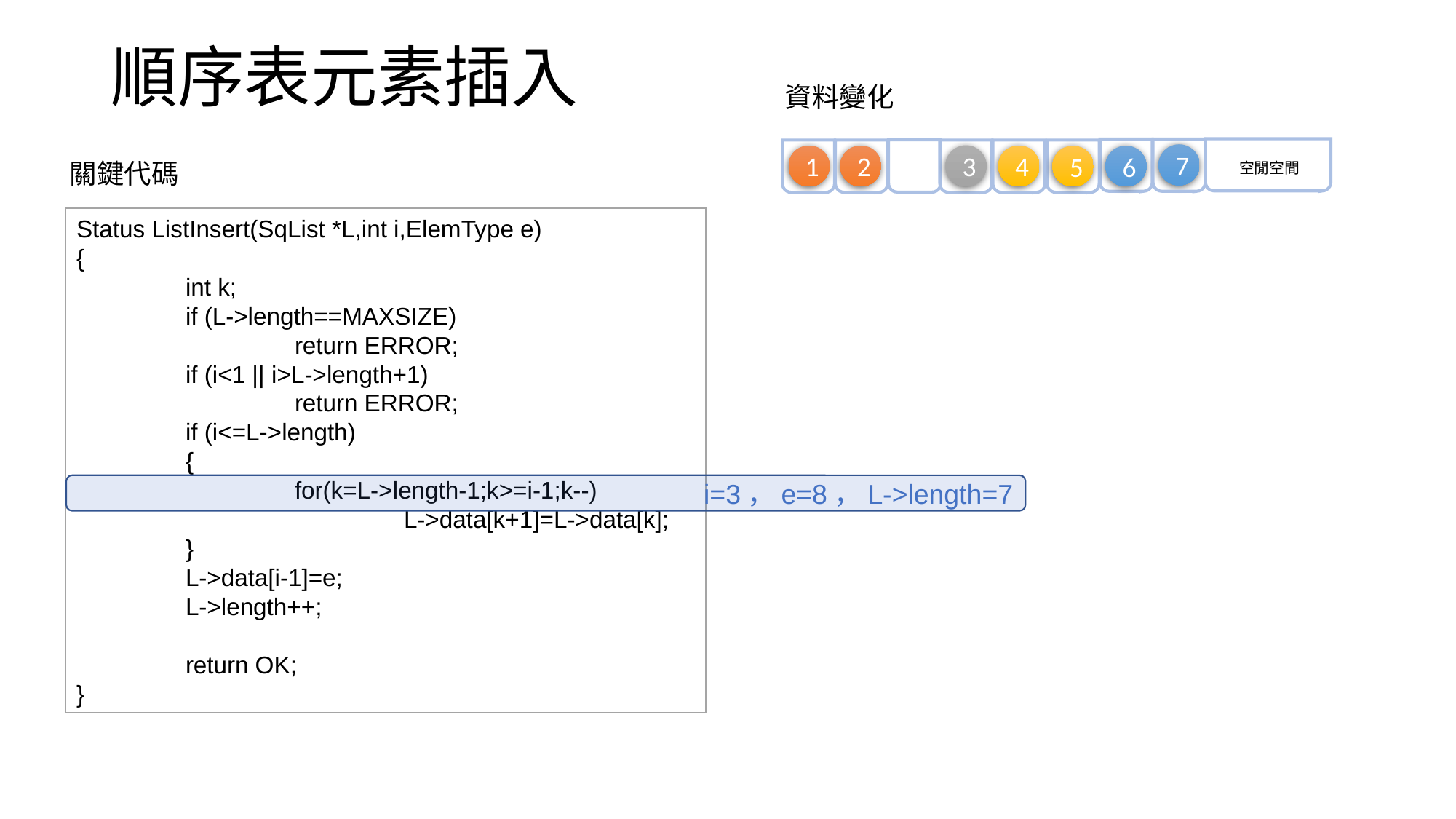

# 順序表元素插入
資料變化

7
3
1
2
4
6
5
關鍵代碼
空閒空間
Status ListInsert(SqList *L,int i,ElemType e)
{
	int k;
	if (L->length==MAXSIZE)
		return ERROR;
	if (i<1 || i>L->length+1)
		return ERROR;
	if (i<=L->length)
	{
		for(k=L->length-1;k>=i-1;k--)
			L->data[k+1]=L->data[k];
	}
	L->data[i-1]=e;
	L->length++;

	return OK;
}
i=3，e=8，L->length=7